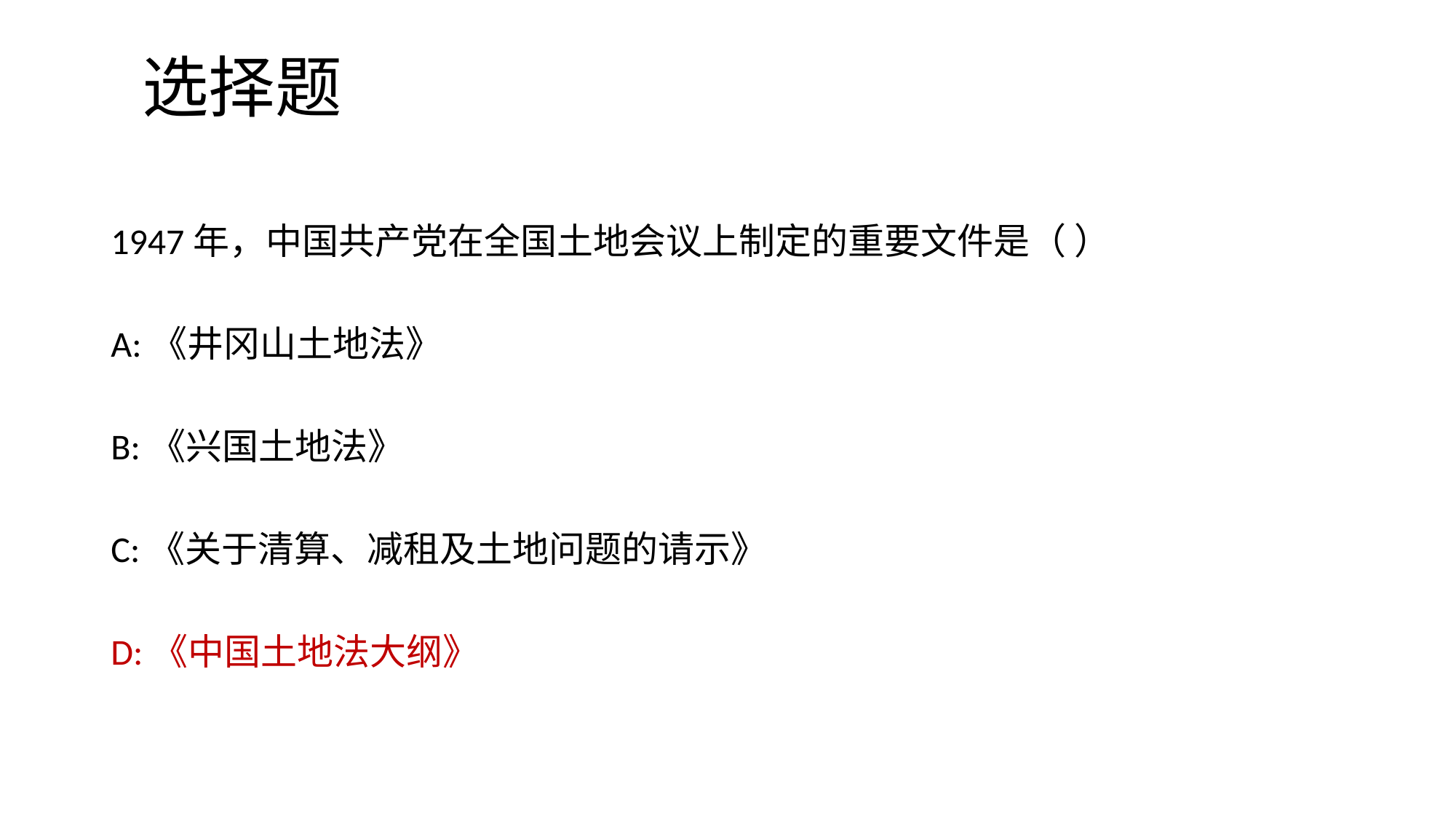

# 选择题
1947年，中国共产党在全国土地会议上制定的重要文件是（ ）
A:《井冈山土地法》
B:《兴国土地法》
C:《关于清算、减租及土地问题的请示》
D:《中国土地法大纲》